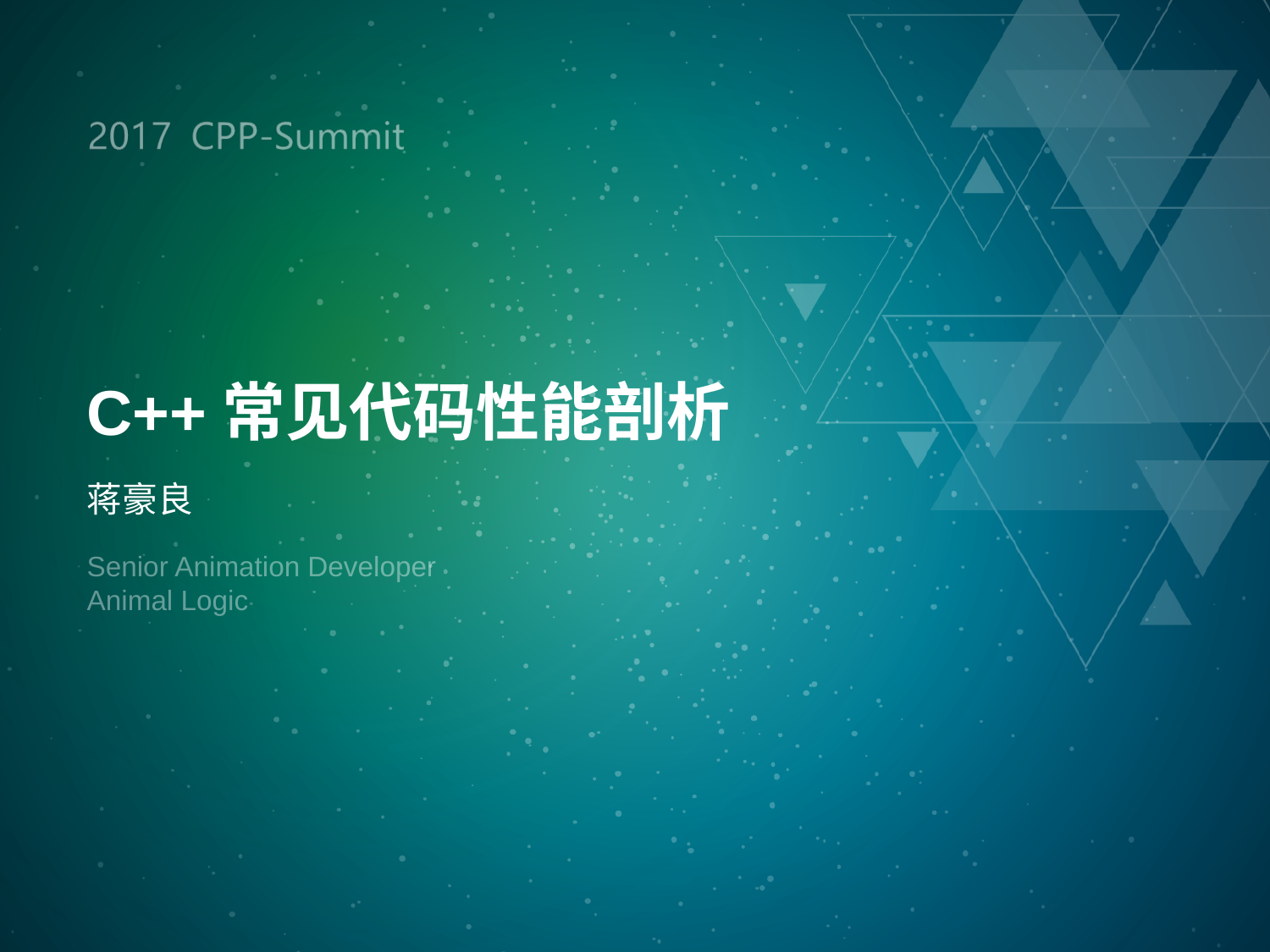

C++常见代码性能剖析
蒋豪良
Senior Animation Developer
Animal Logic